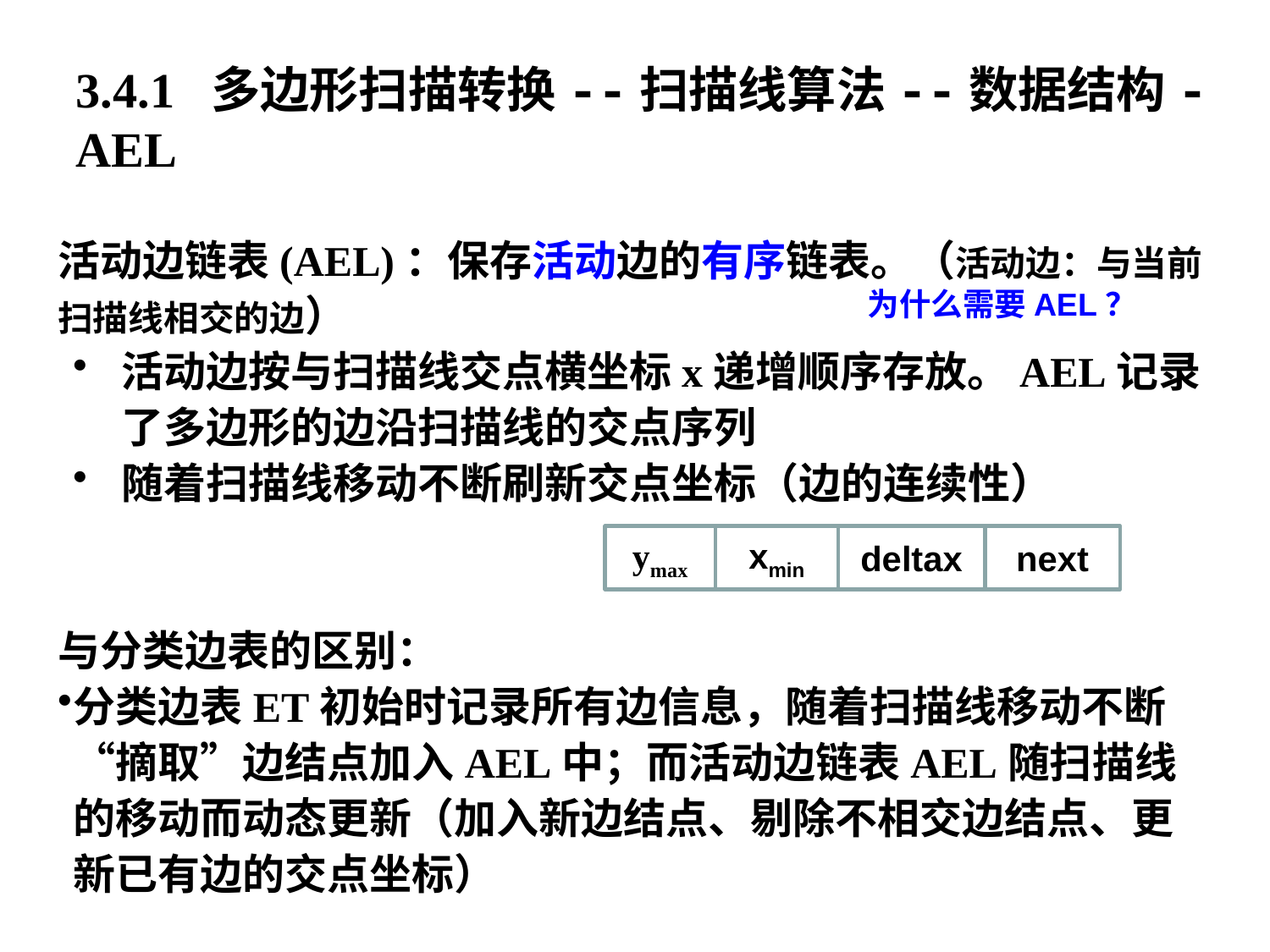

3.4.1  多边形扫描转换--扫描线算法--数据结构-AEL
活动边链表(AEL)：保存活动边的有序链表。（活动边：与当前扫描线相交的边）
活动边按与扫描线交点横坐标x递增顺序存放。AEL记录了多边形的边沿扫描线的交点序列
随着扫描线移动不断刷新交点坐标（边的连续性）

与分类边表的区别：
分类边表ET初始时记录所有边信息，随着扫描线移动不断“摘取”边结点加入AEL中；而活动边链表AEL随扫描线的移动而动态更新（加入新边结点、剔除不相交边结点、更新已有边的交点坐标）
为什么需要AEL？
ymax
xmin
deltax
next